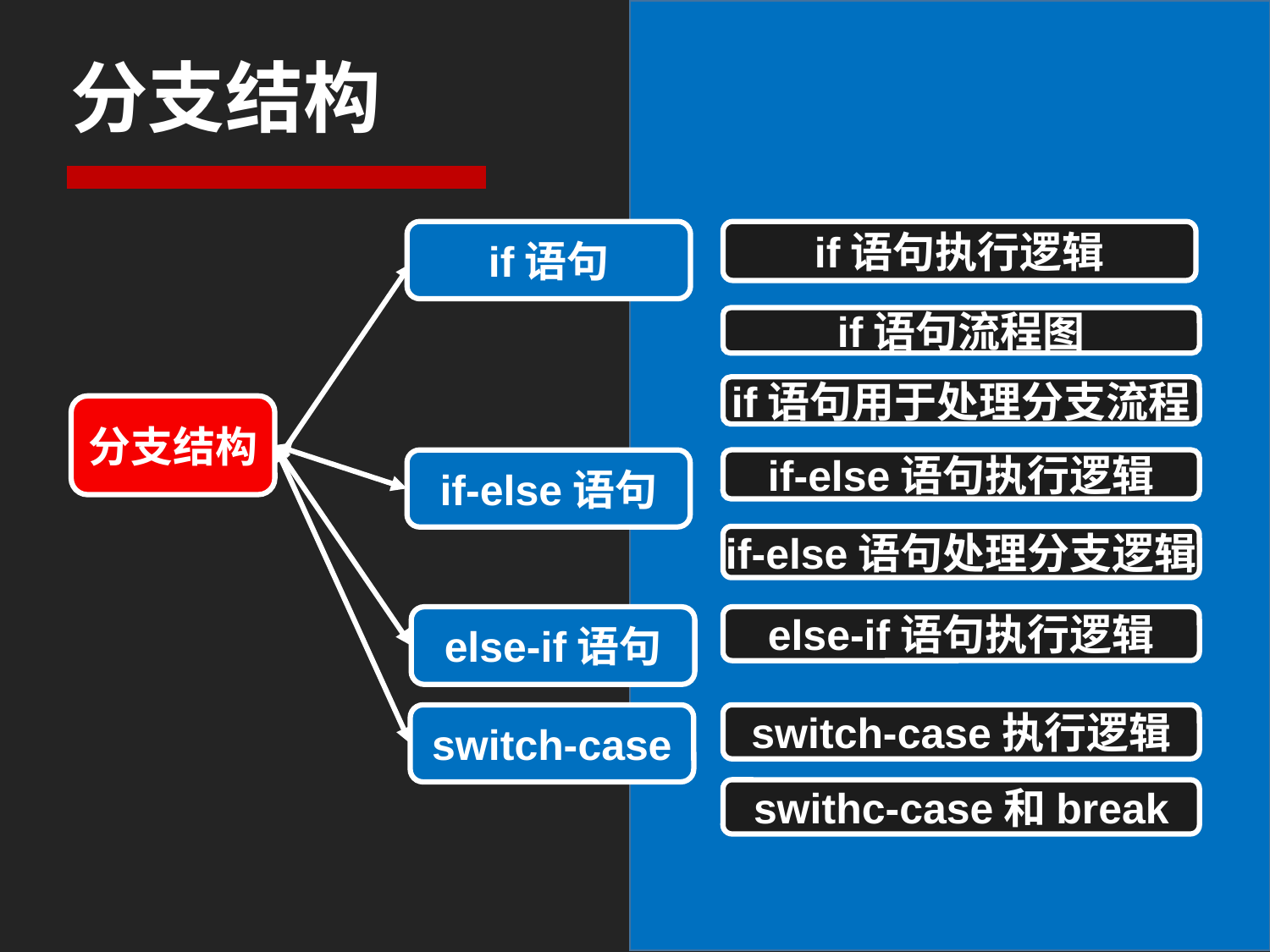

# 分支结构

if语句
if语句执行逻辑
if语句流程图
if语句用于处理分支流程
分支结构
if-else语句
if-else语句执行逻辑
if-else语句处理分支逻辑
else-if语句
else-if语句执行逻辑
switch-case
switch-case执行逻辑
swithc-case和break